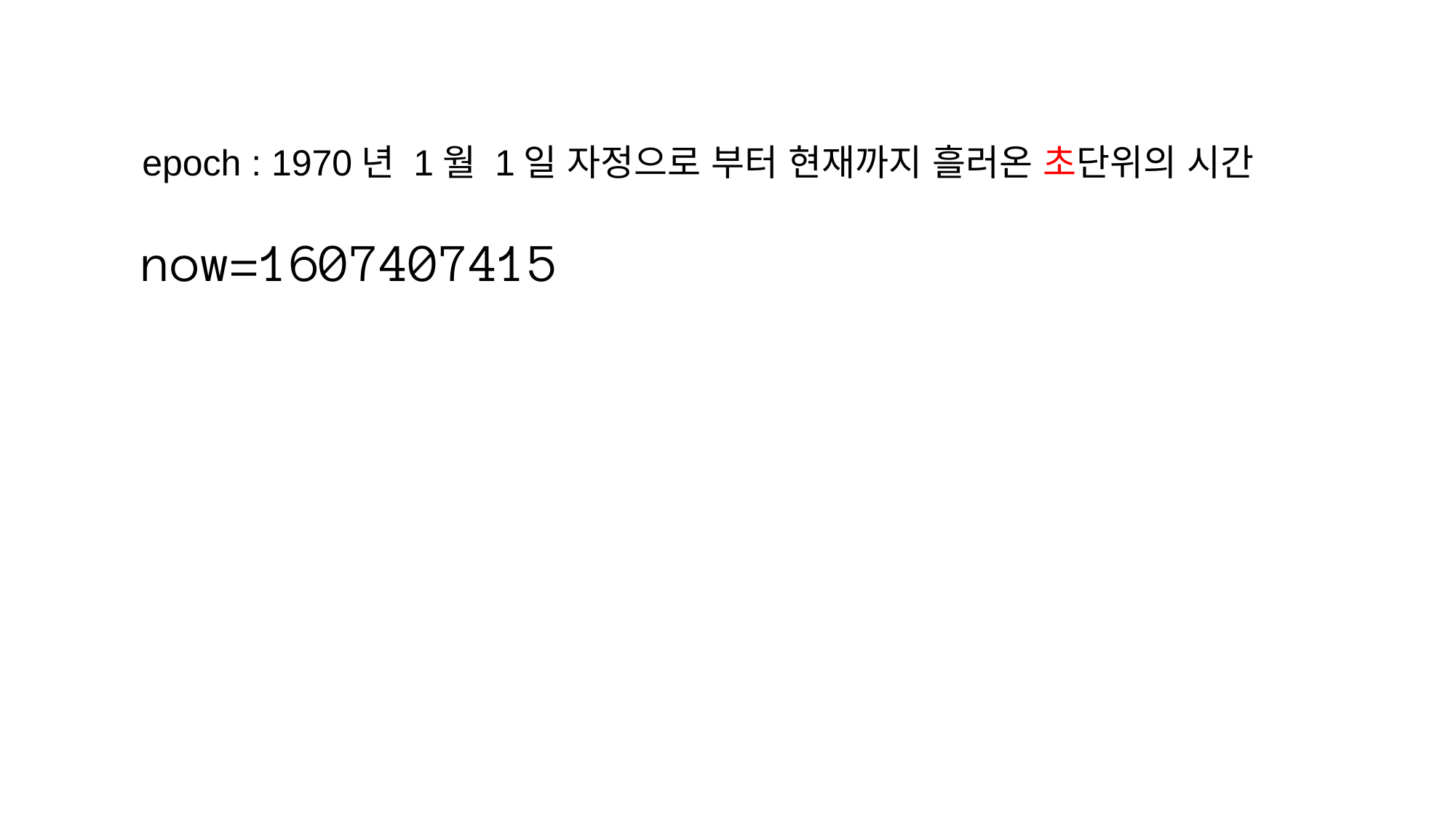

epoch : 1970년 1월 1일 자정으로 부터 현재까지 흘러온 초단위의 시간

now=1607407415